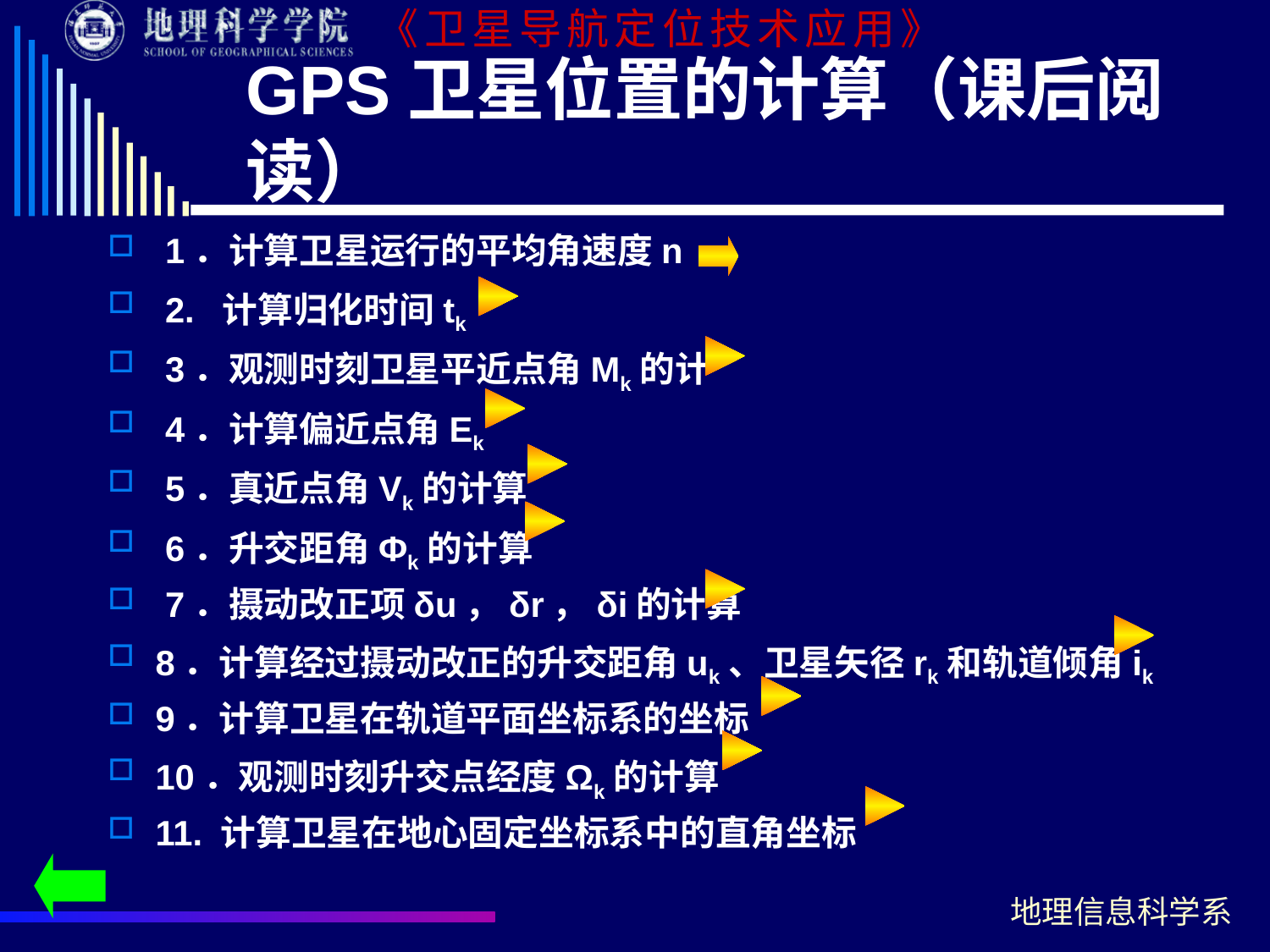

# GPS卫星位置的计算（课后阅读）
 1．计算卫星运行的平均角速度n
 2.  计算归化时间tk
 3．观测时刻卫星平近点角Mk的计
 4．计算偏近点角Ek
 5．真近点角Vk的计算
 6．升交距角Φk的计算
 7．摄动改正项δu，δr，δi的计算
8．计算经过摄动改正的升交距角uk、卫星矢径rk和轨道倾角ik
9．计算卫星在轨道平面坐标系的坐标
10．观测时刻升交点经度Ωk的计算
11. 计算卫星在地心固定坐标系中的直角坐标